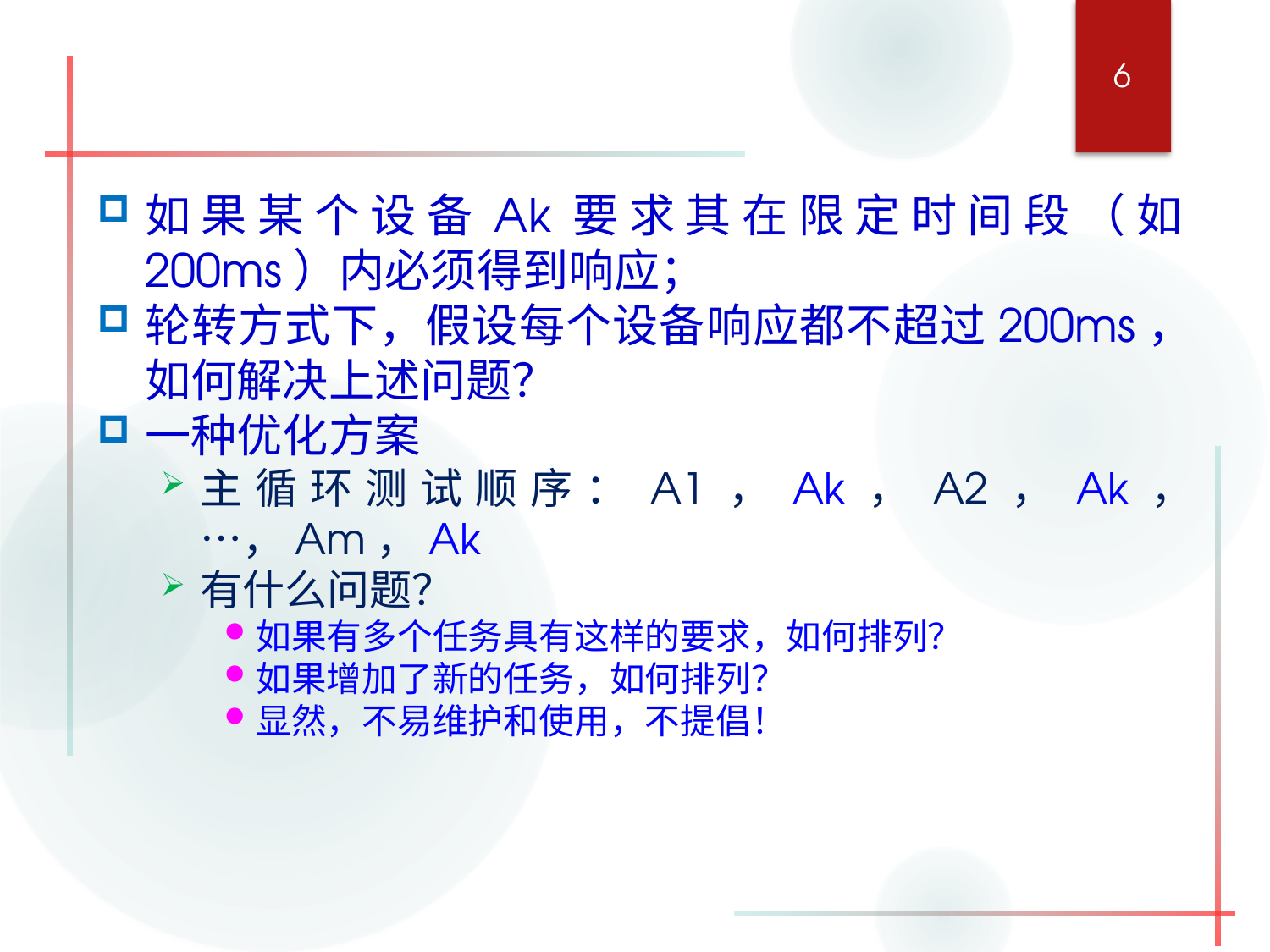

6
#
如果某个设备Ak要求其在限定时间段（如200ms）内必须得到响应；
轮转方式下，假设每个设备响应都不超过200ms，如何解决上述问题？
一种优化方案
主循环测试顺序：A1，Ak，A2，Ak，…，Am，Ak
有什么问题？
如果有多个任务具有这样的要求，如何排列？
如果增加了新的任务，如何排列？
显然，不易维护和使用，不提倡！